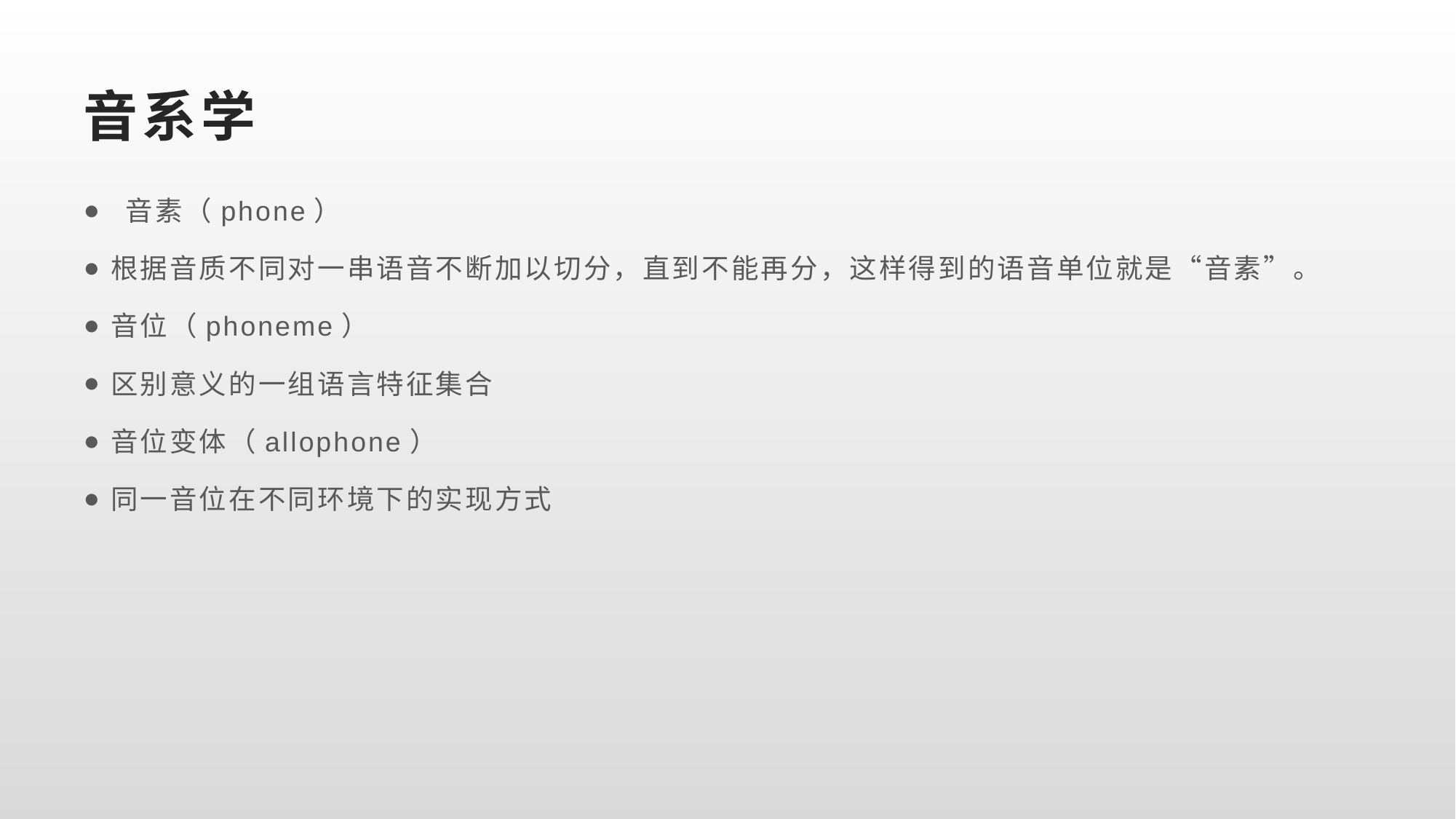

# 音系学
 音素（phone）
根据音质不同对一串语音不断加以切分，直到不能再分，这样得到的语音单位就是“音素”。
音位（phoneme）
区别意义的一组语言特征集合
音位变体（allophone）
同一音位在不同环境下的实现方式